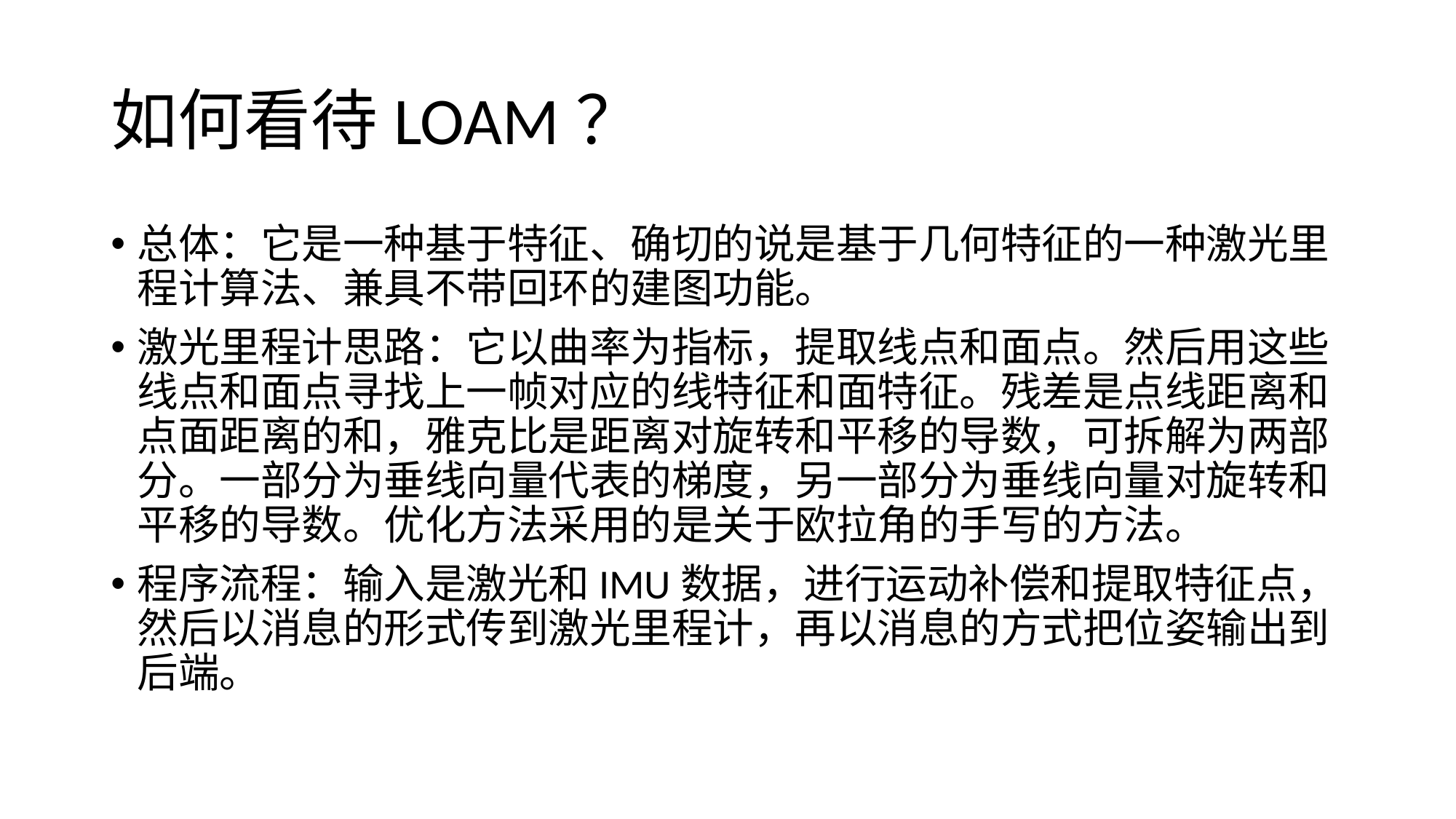

# 如何看待LOAM？
总体：它是一种基于特征、确切的说是基于几何特征的一种激光里程计算法、兼具不带回环的建图功能。
激光里程计思路：它以曲率为指标，提取线点和面点。然后用这些线点和面点寻找上一帧对应的线特征和面特征。残差是点线距离和点面距离的和，雅克比是距离对旋转和平移的导数，可拆解为两部分。一部分为垂线向量代表的梯度，另一部分为垂线向量对旋转和平移的导数。优化方法采用的是关于欧拉角的手写的方法。
程序流程：输入是激光和IMU数据，进行运动补偿和提取特征点，然后以消息的形式传到激光里程计，再以消息的方式把位姿输出到后端。